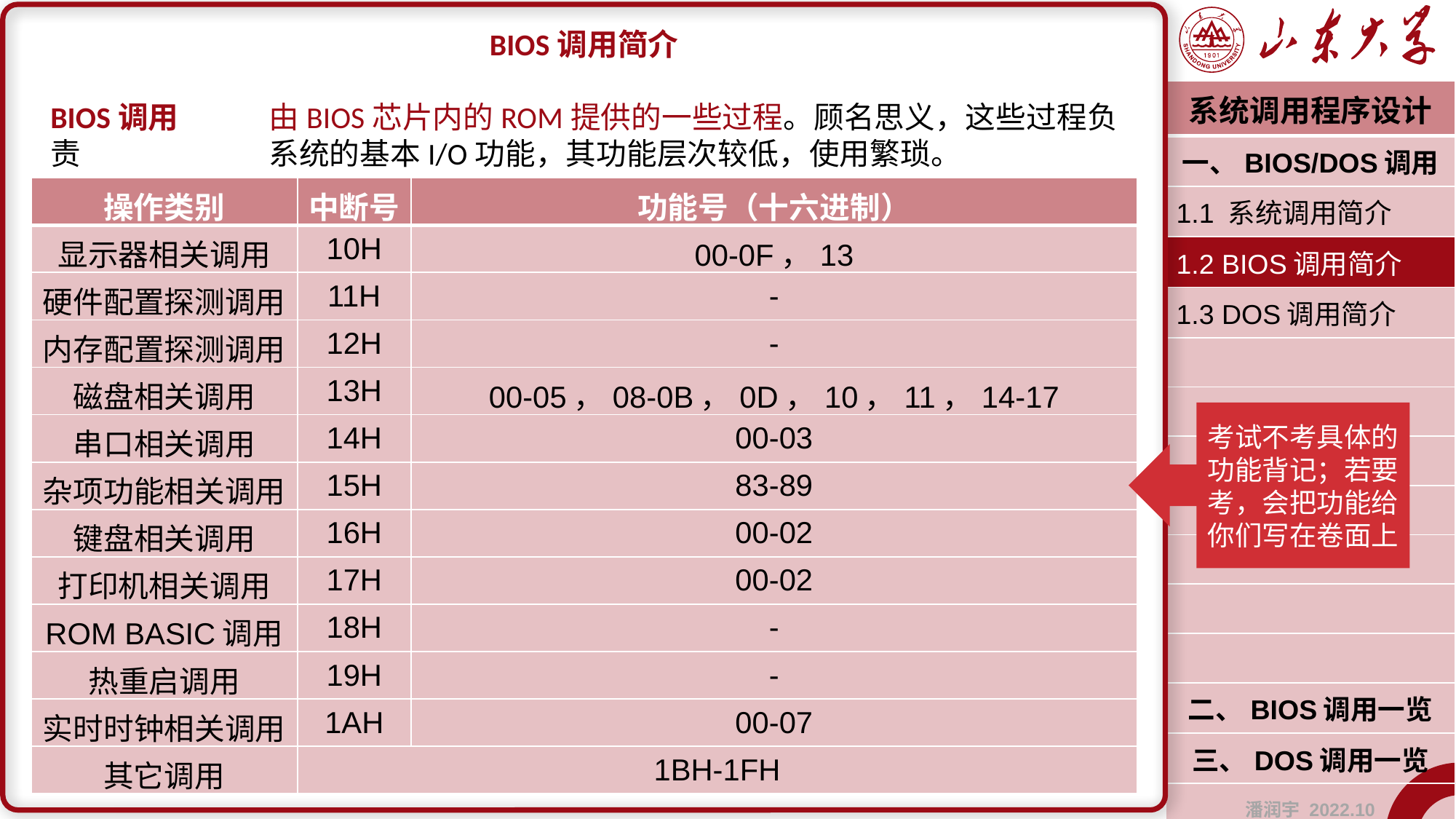

BIOS调用简介

BIOS调用	由BIOS芯片内的ROM提供的一些过程。顾名思义，这些过程负责		系统的基本I/O功能，其功能层次较低，使用繁琐。
| 系统调用程序设计 |
| --- |
| 一、BIOS/DOS调用 |
| 1.1 系统调用简介 |
| 1.2 BIOS调用简介 |
| 1.3 DOS调用简介 |
|  |
|  |
|  |
|  |
|  |
|  |
|  |
| 二、BIOS调用一览 |
| 三、DOS调用一览 |
| 潘润宇 2022.10 |
| 操作类别 | 中断号 | 功能号（十六进制） |
| --- | --- | --- |
| 显示器相关调用 | 10H | 00-0F，13 |
| 硬件配置探测调用 | 11H | - |
| 内存配置探测调用 | 12H | - |
| 磁盘相关调用 | 13H | 00-05，08-0B，0D，10，11，14-17 |
| 串口相关调用 | 14H | 00-03 |
| 杂项功能相关调用 | 15H | 83-89 |
| 键盘相关调用 | 16H | 00-02 |
| 打印机相关调用 | 17H | 00-02 |
| ROM BASIC调用 | 18H | - |
| 热重启调用 | 19H | - |
| 实时时钟相关调用 | 1AH | 00-07 |
| 其它调用 | 1BH-1FH |  |
考试不考具体的功能背记；若要考，会把功能给你们写在卷面上